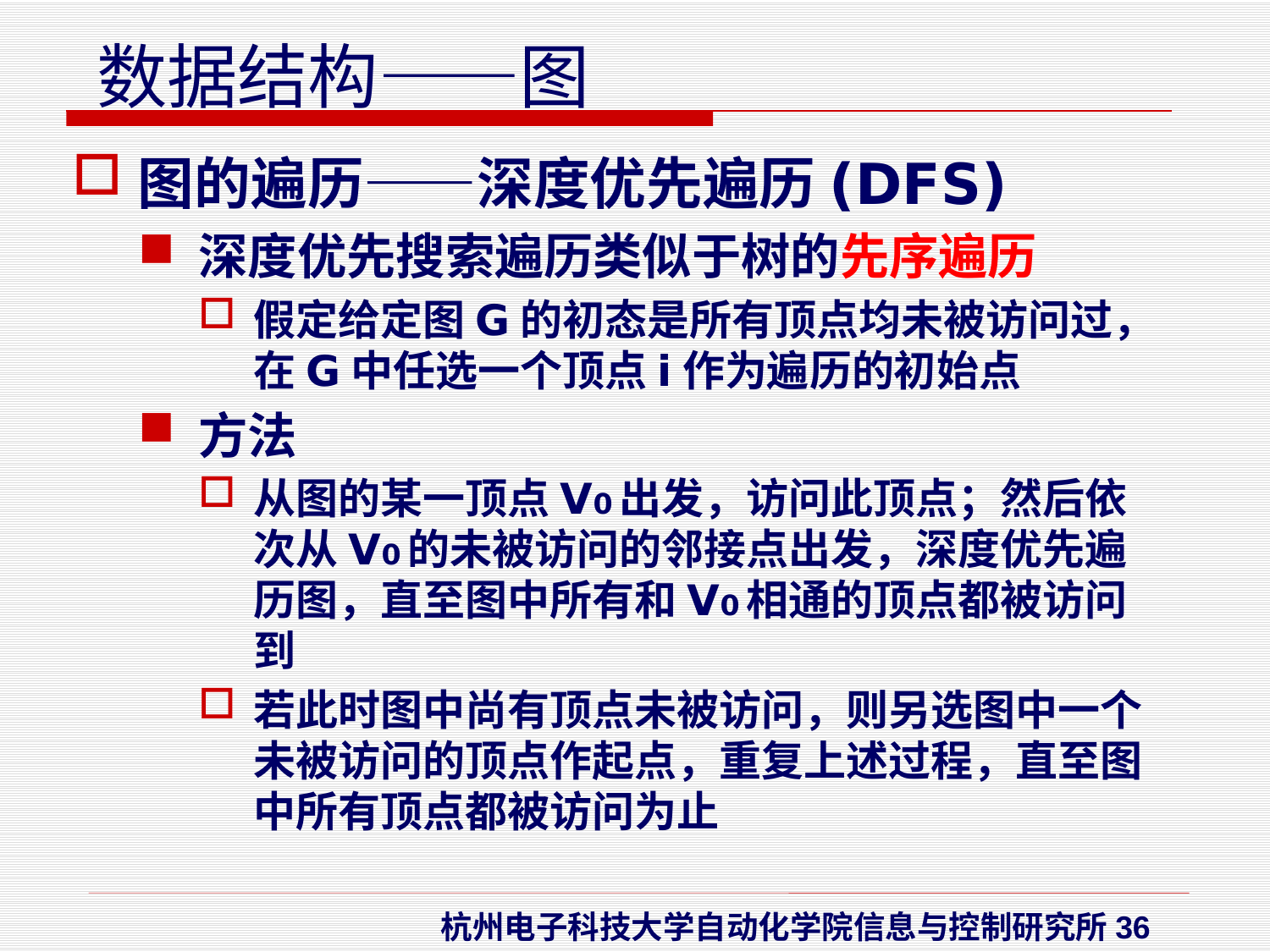

图的遍历——深度优先遍历(DFS)
深度优先搜索遍历类似于树的先序遍历
假定给定图G的初态是所有顶点均未被访问过，在G中任选一个顶点i作为遍历的初始点
方法
从图的某一顶点V0出发，访问此顶点；然后依次从V0的未被访问的邻接点出发，深度优先遍历图，直至图中所有和V0相通的顶点都被访问到
若此时图中尚有顶点未被访问，则另选图中一个未被访问的顶点作起点，重复上述过程，直至图中所有顶点都被访问为止